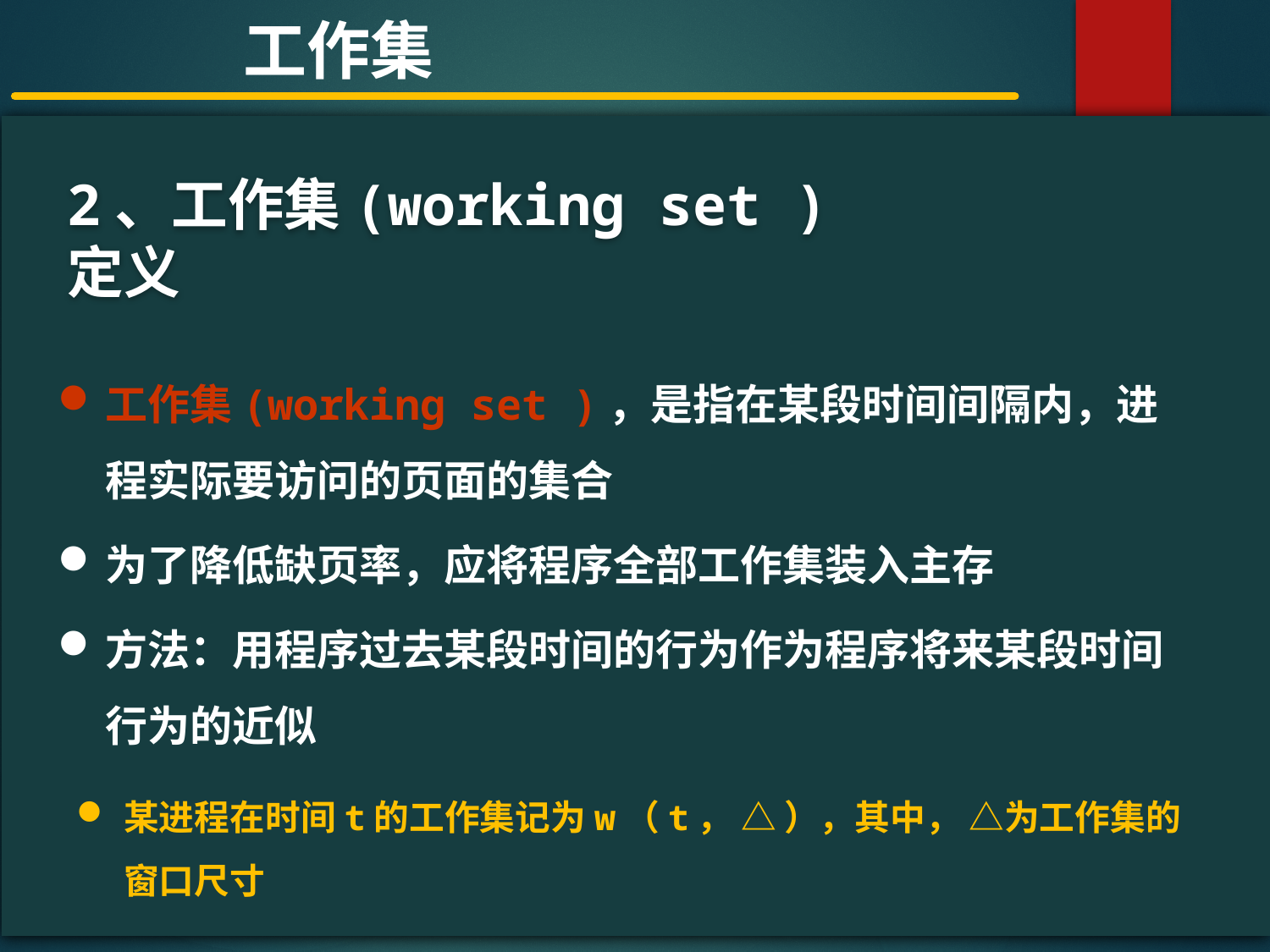

工作集
#
2、工作集(working set )定义
工作集(working set )，是指在某段时间间隔内，进程实际要访问的页面的集合
为了降低缺页率，应将程序全部工作集装入主存
方法：用程序过去某段时间的行为作为程序将来某段时间行为的近似

某进程在时间t的工作集记为w（t， △ ），其中， △为工作集的窗口尺寸